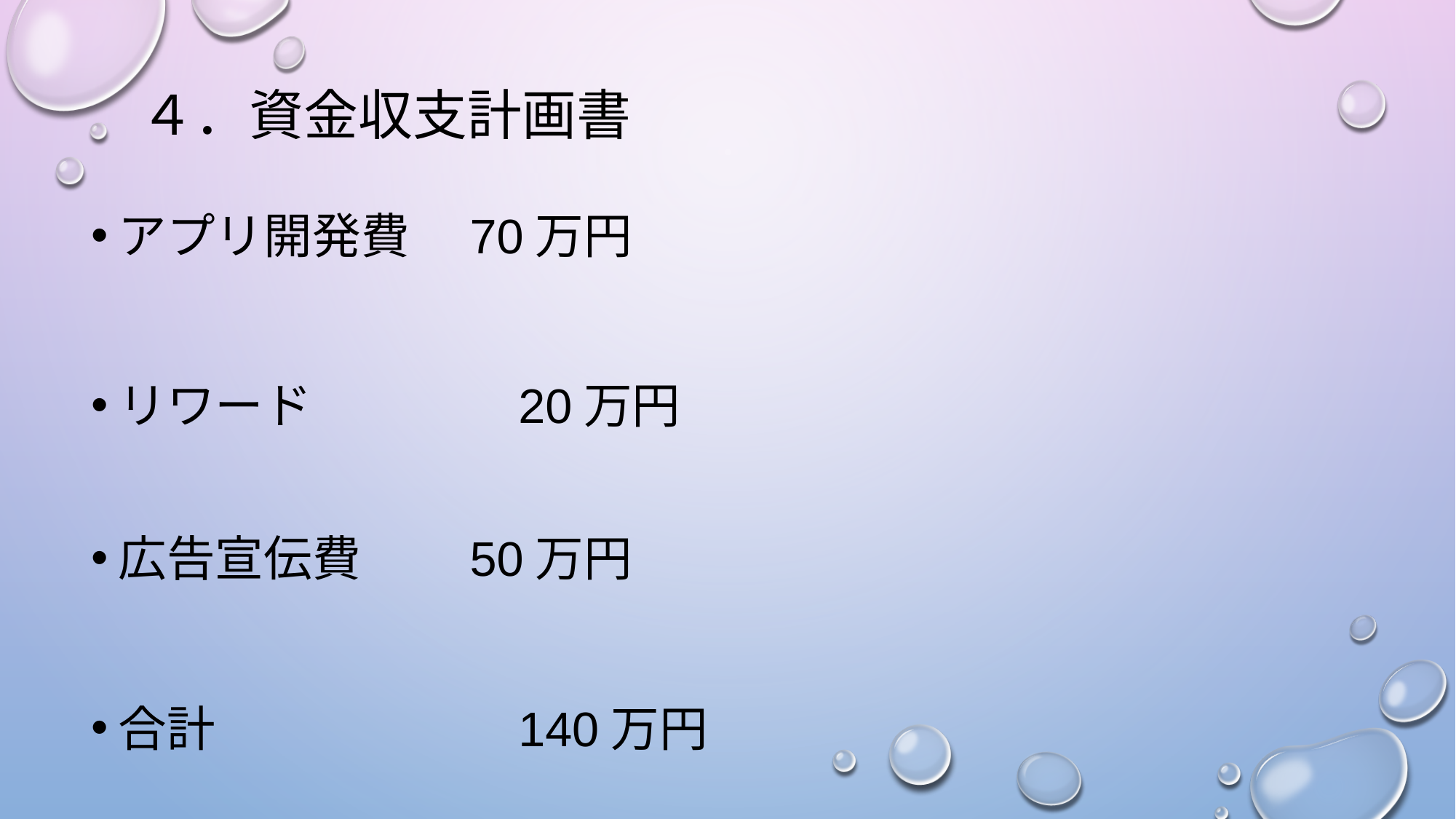

# ４．資金収支計画書
アプリ開発費　70万円

リワード　　　　20万円

広告宣伝費　　50万円

合計　　　　　　140万円